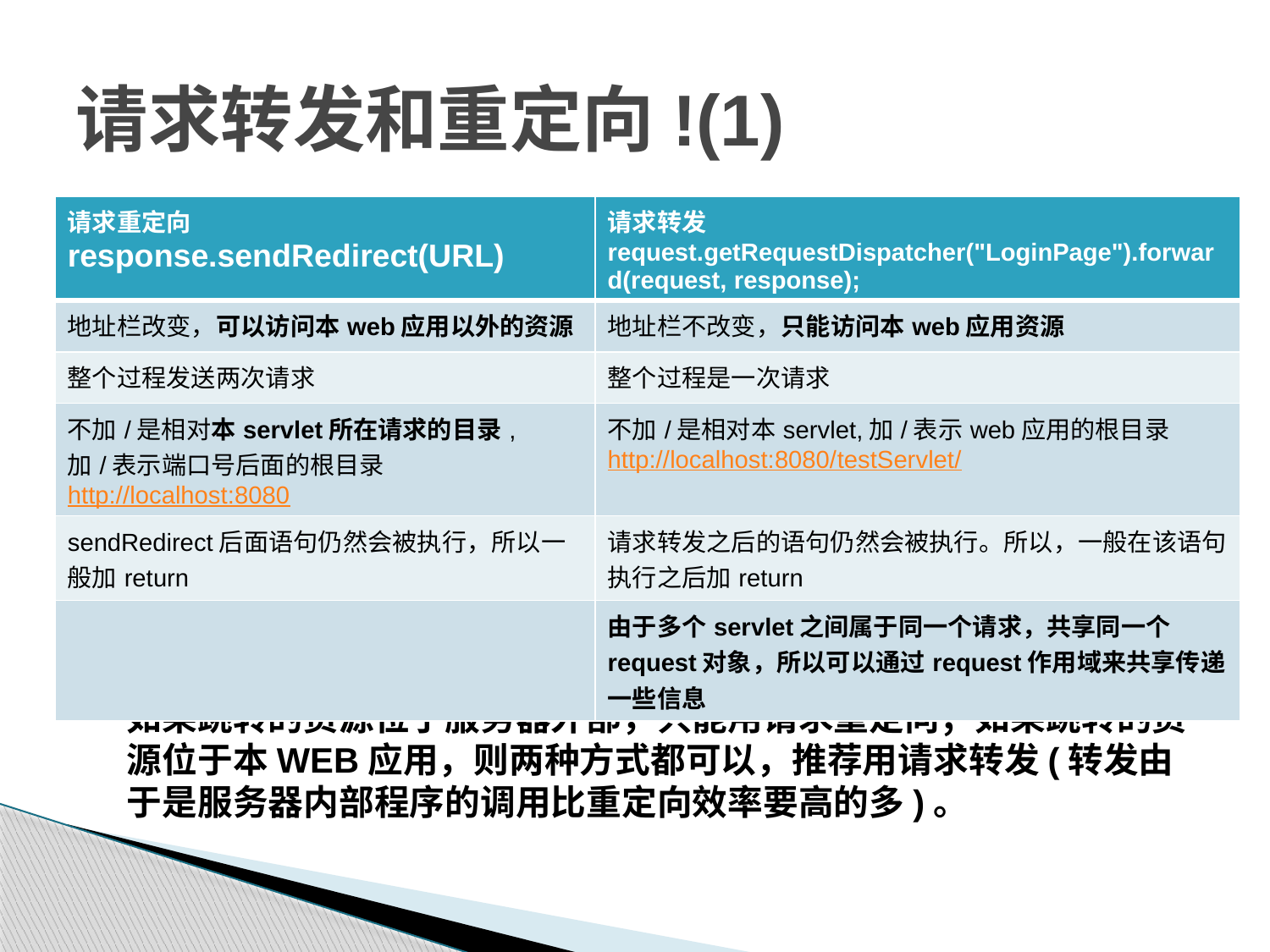

# 请求转发和重定向!(1)
| 请求重定向 response.sendRedirect(URL) | 请求转发 request.getRequestDispatcher("LoginPage").forward(request, response); |
| --- | --- |
| 地址栏改变，可以访问本web应用以外的资源 | 地址栏不改变，只能访问本web应用资源 |
| 整个过程发送两次请求 | 整个过程是一次请求 |
| 不加/是相对本servlet所在请求的目录, 加/表示端口号后面的根目录http://localhost:8080 | 不加/是相对本servlet,加/表示web应用的根目录http://localhost:8080/testServlet/ |
| sendRedirect后面语句仍然会被执行，所以一般加return | 请求转发之后的语句仍然会被执行。所以，一般在该语句执行之后加return |
|  | 由于多个servlet之间属于同一个请求，共享同一个request对象，所以可以通过request作用域来共享传递一些信息 |

如果跳转的资源位于服务器外部，只能用请求重定向；如果跳转的资源位于本WEB应用，则两种方式都可以，推荐用请求转发(转发由于是服务器内部程序的调用比重定向效率要高的多)。